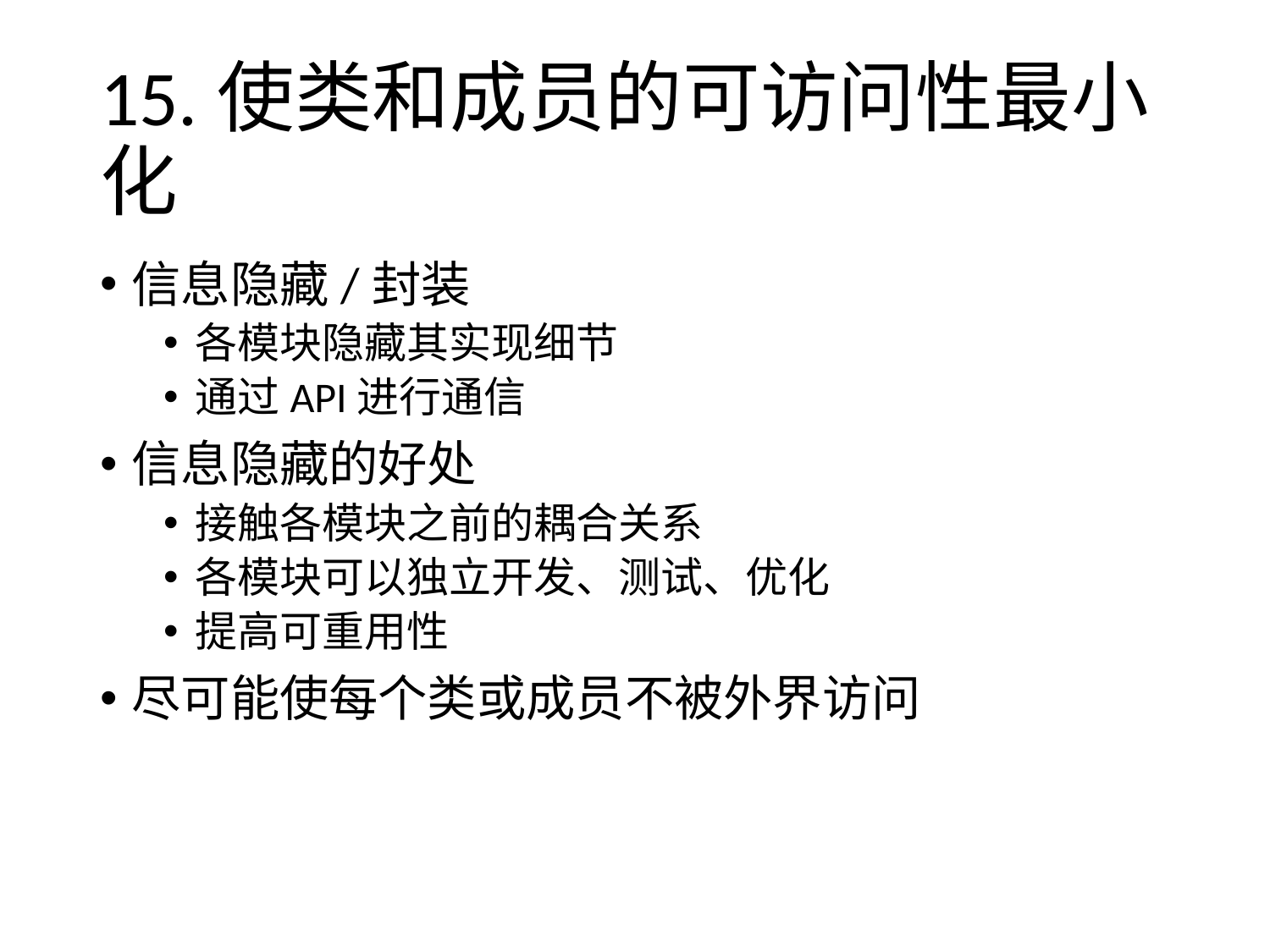

# 15.使类和成员的可访问性最小化
信息隐藏/封装
各模块隐藏其实现细节
通过API进行通信
信息隐藏的好处
接触各模块之前的耦合关系
各模块可以独立开发、测试、优化
提高可重用性
尽可能使每个类或成员不被外界访问